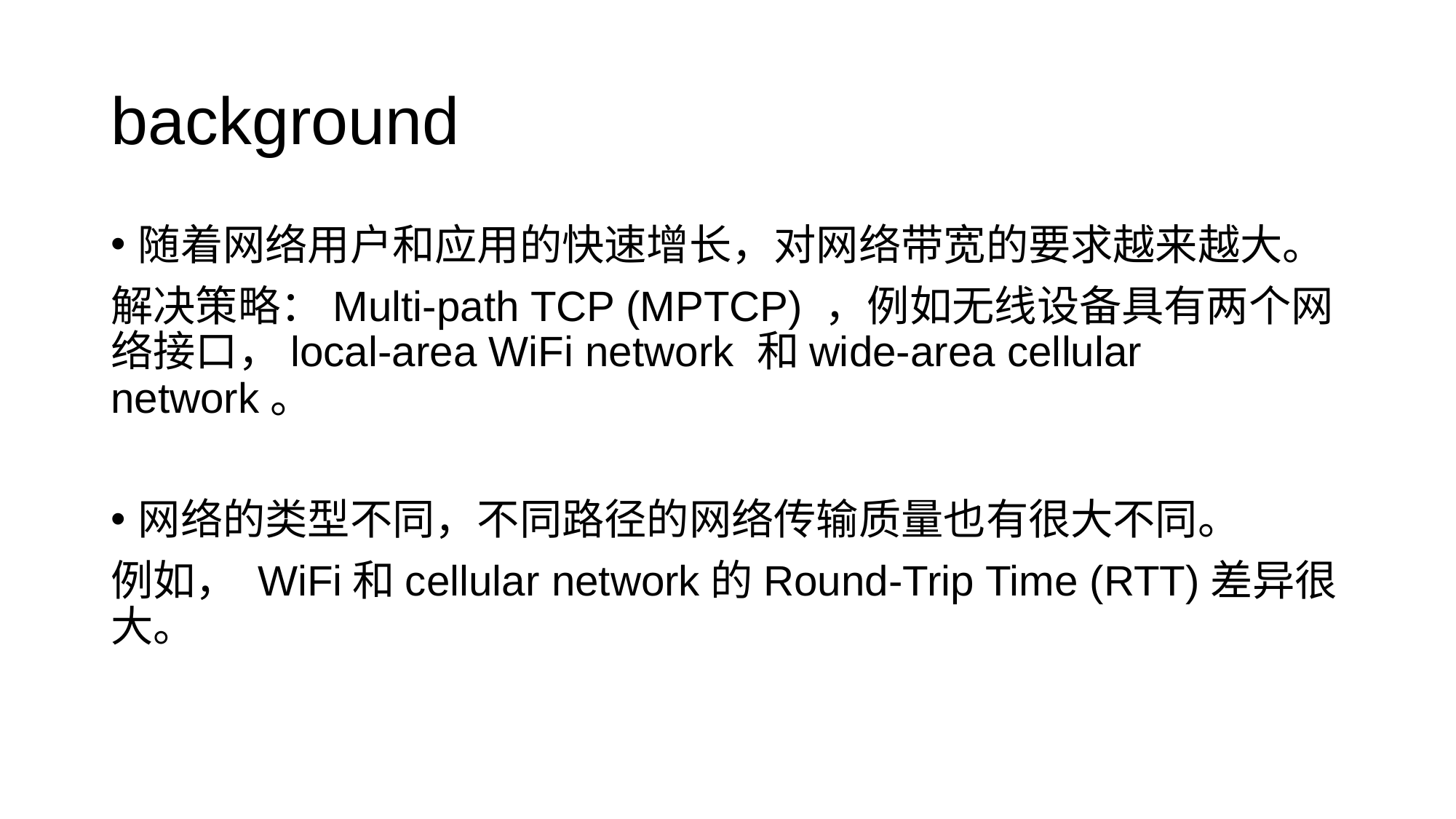

# background
随着网络用户和应用的快速增长，对网络带宽的要求越来越大。
解决策略：Multi-path TCP (MPTCP) ，例如无线设备具有两个网络接口，local-area WiFi network 和wide-area cellular network。

网络的类型不同，不同路径的网络传输质量也有很大不同。
例如， WiFi和cellular network的Round-Trip Time (RTT)差异很大。